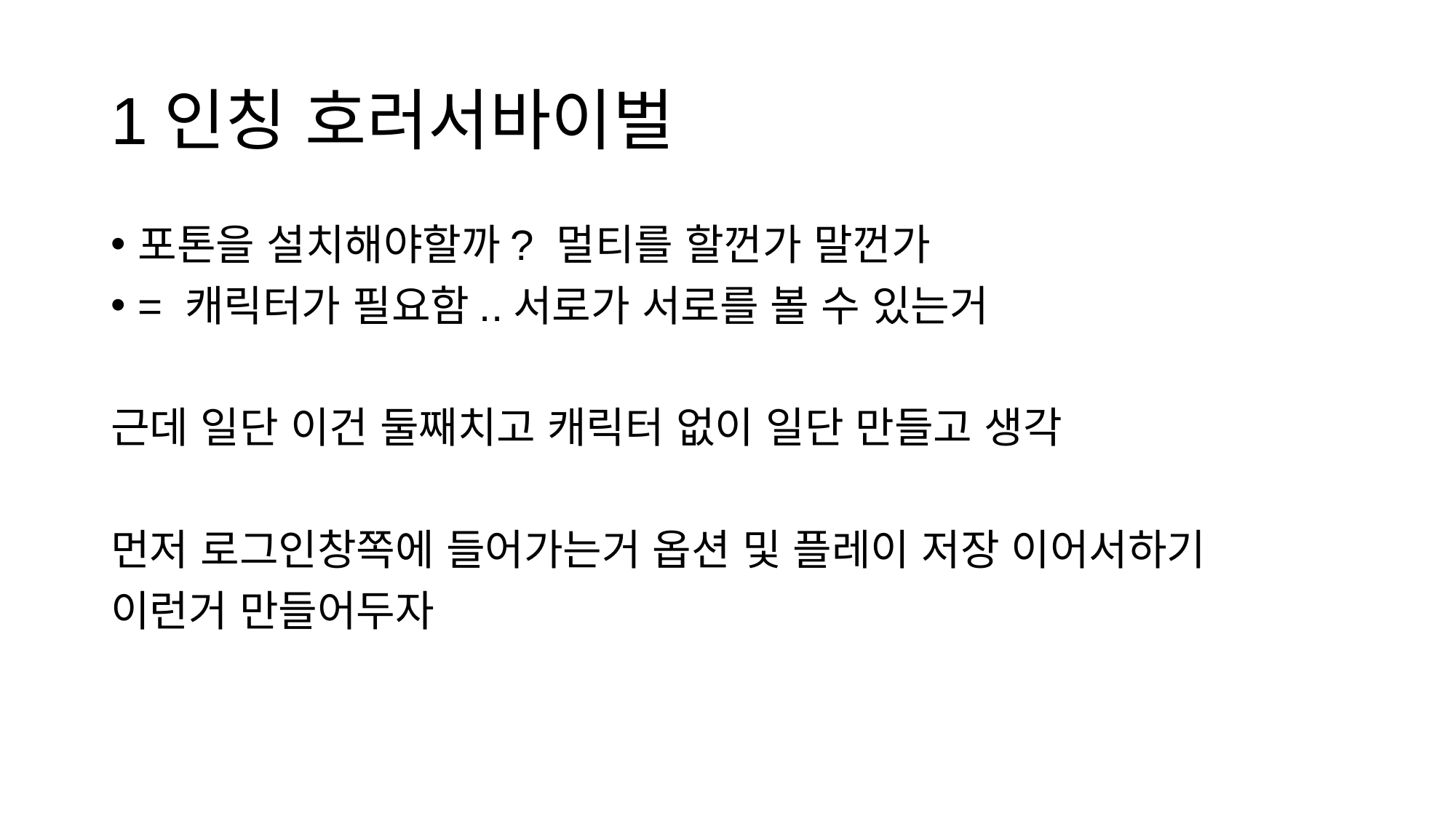

# 1인칭 호러서바이벌
포톤을 설치해야할까? 멀티를 할껀가 말껀가
= 캐릭터가 필요함..서로가 서로를 볼 수 있는거

근데 일단 이건 둘째치고 캐릭터 없이 일단 만들고 생각

먼저 로그인창쪽에 들어가는거 옵션 및 플레이 저장 이어서하기
이런거 만들어두자